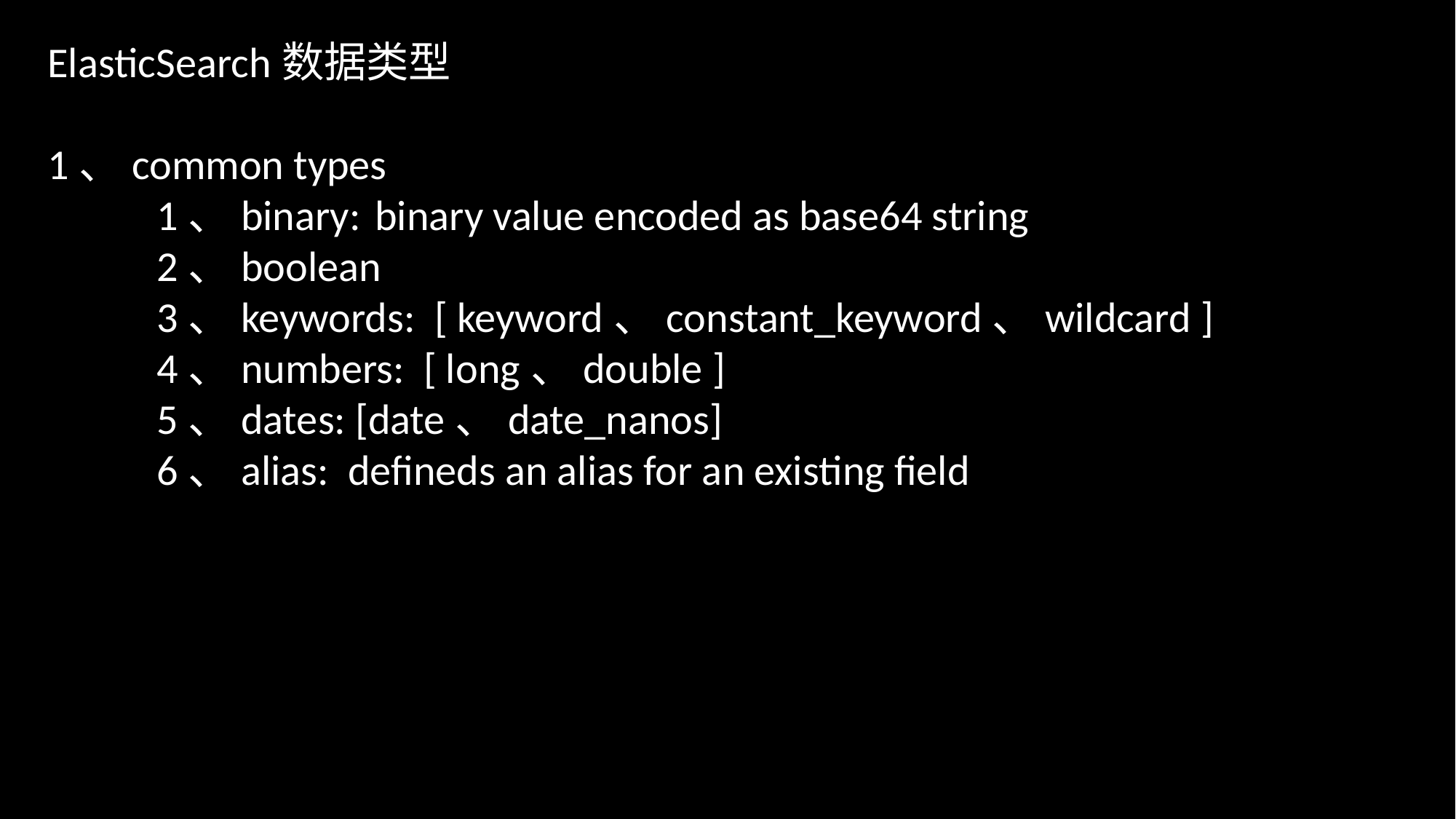

ElasticSearch数据类型

1、common types
	1、binary:	binary value encoded as base64 string
	2、boolean
	3、keywords:  [ keyword、constant_keyword、wildcard ]
	4、numbers:  [ long、double ]
	5、dates: [date、date_nanos]
	6、alias:  defineds an alias for an existing field